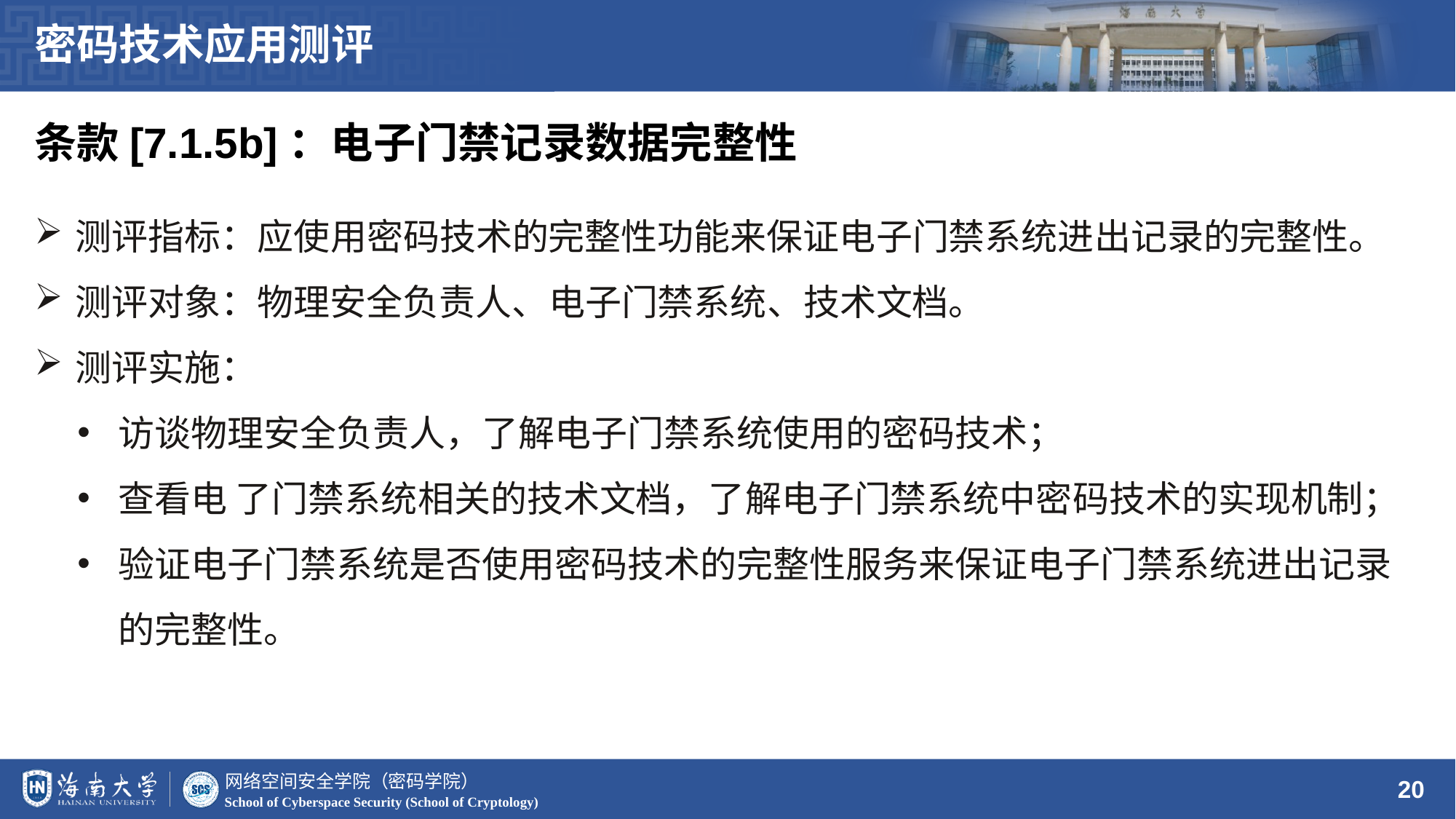

密码技术应用测评
条款[7.1.5b]：电子门禁记录数据完整性
测评指标：应使用密码技术的完整性功能来保证电子门禁系统进出记录的完整性。
测评对象：物理安全负责人、电子门禁系统、技术文档。
测评实施：
访谈物理安全负责人，了解电子门禁系统使用的密码技术；
查看电 了门禁系统相关的技术文档，了解电子门禁系统中密码技术的实现机制；
验证电子门禁系统是否使用密码技术的完整性服务来保证电子门禁系统进出记录的完整性。
20